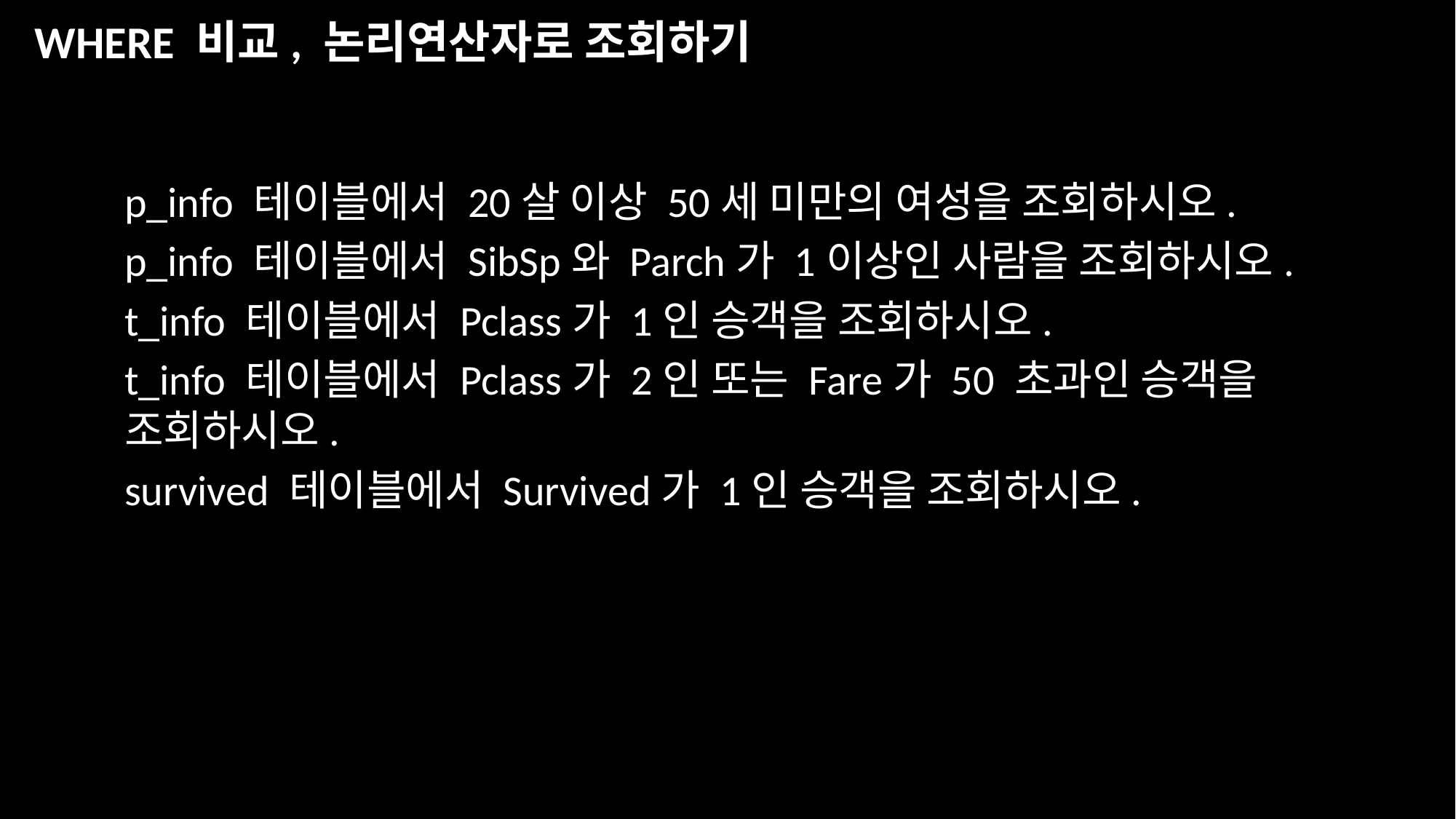

# WHERE 비교, 논리연산자로 조회하기
p_info 테이블에서 20살 이상 50세 미만의 여성을 조회하시오.
p_info 테이블에서 SibSp와 Parch가 1이상인 사람을 조회하시오.
t_info 테이블에서 Pclass가 1인 승객을 조회하시오.
t_info 테이블에서 Pclass가 2인 또는 Fare가 50 초과인 승객을 조회하시오.
survived 테이블에서 Survived가 1인 승객을 조회하시오.
43